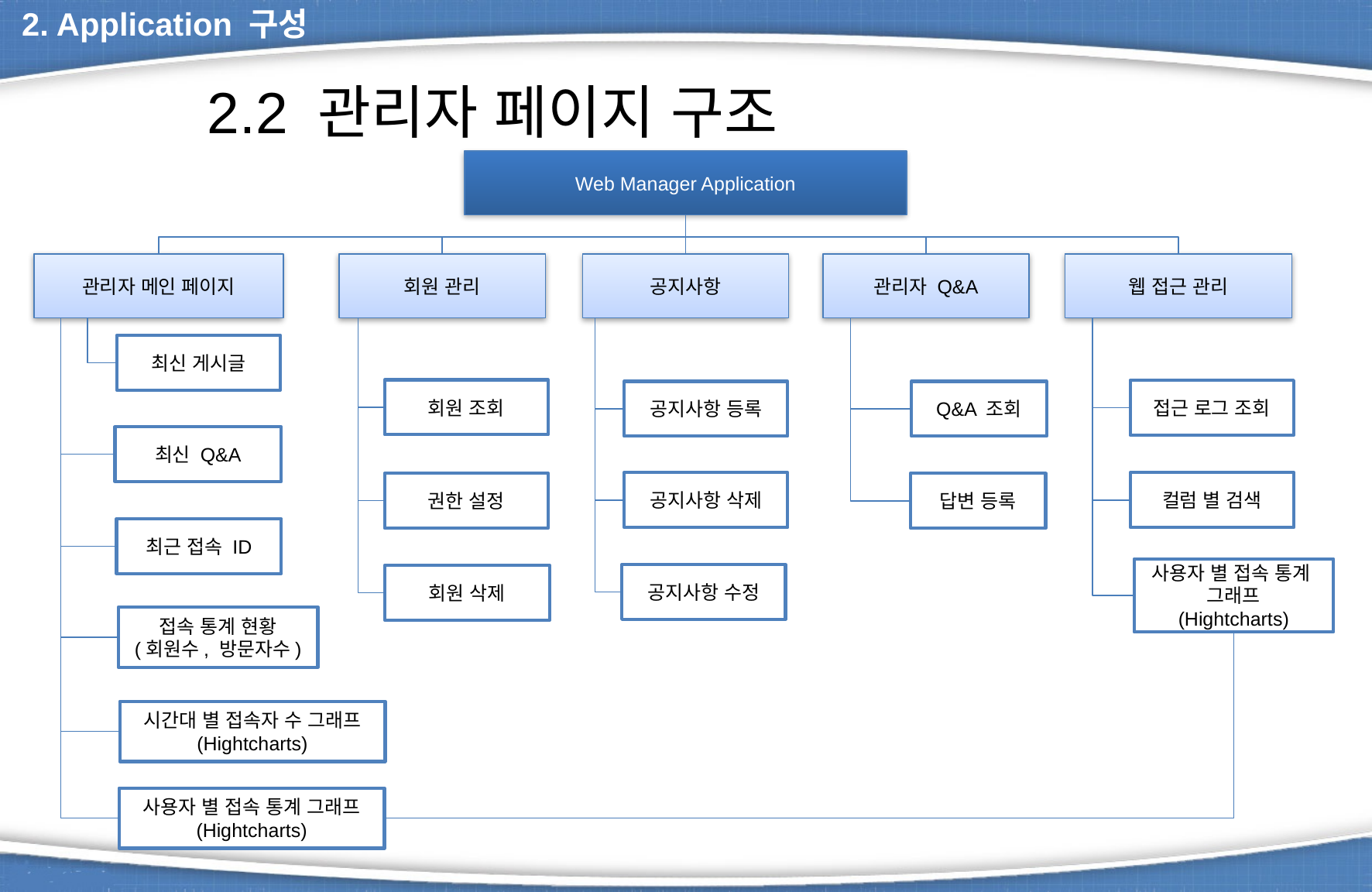

2. Application 구성
# 2.2 관리자 페이지 구조

Web Manager Application
웹 접근 관리
관리자 메인 페이지
회원 관리
공지사항
관리자 Q&A
최신 게시글
회원 조회
접근 로그 조회
공지사항 등록
Q&A 조회
최신 Q&A
공지사항 삭제
컬럼 별 검색
권한 설정
답변 등록
최근 접속 ID
사용자 별 접속 통계
그래프
(Hightcharts)
공지사항 수정
회원 삭제
접속 통계 현황
(회원수, 방문자수)
시간대 별 접속자 수 그래프
(Hightcharts)
사용자 별 접속 통계 그래프
(Hightcharts)